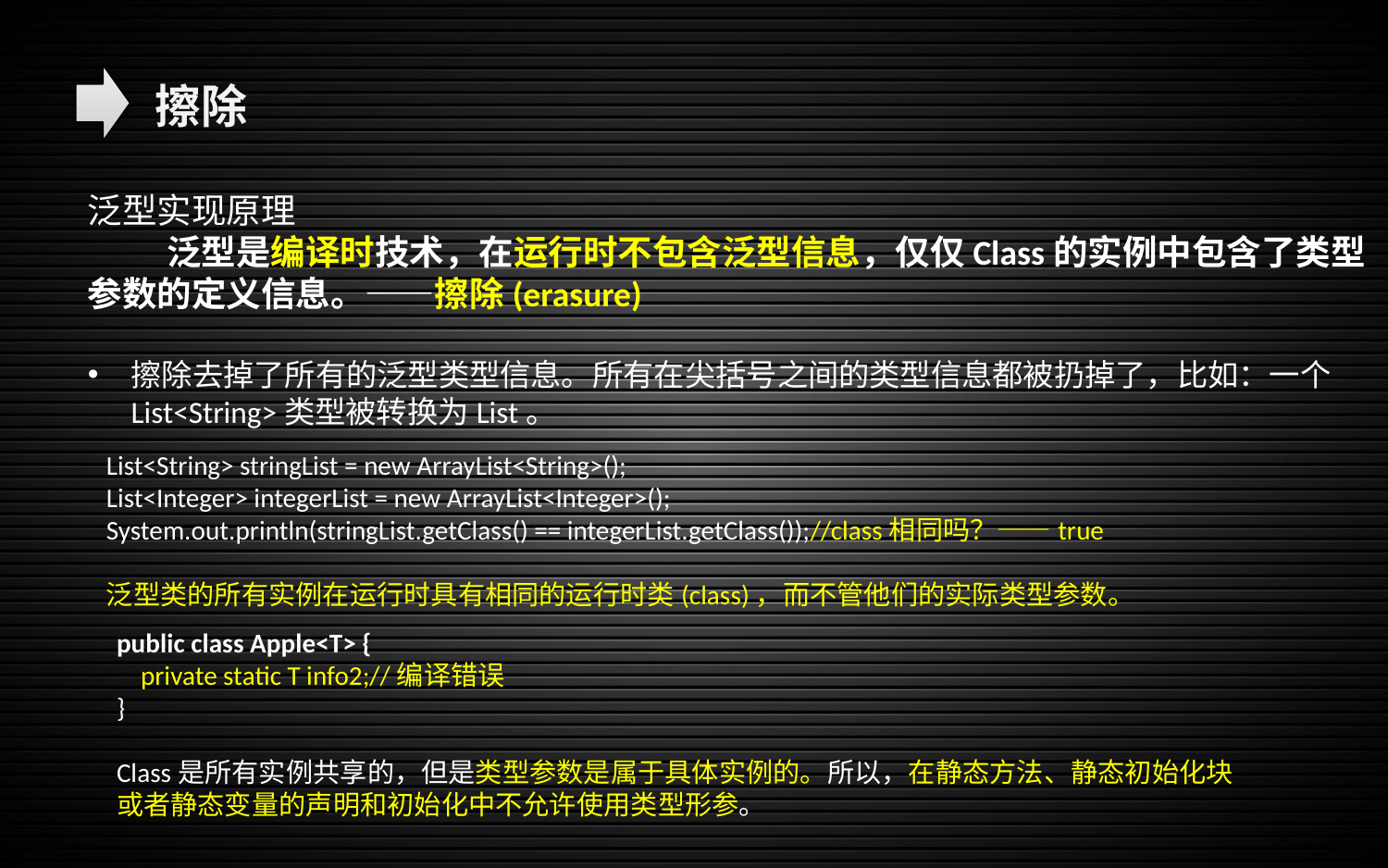

擦除
泛型实现原理
         泛型是编译时技术，在运行时不包含泛型信息，仅仅Class的实例中包含了类型参数的定义信息。——擦除(erasure)

擦除去掉了所有的泛型类型信息。所有在尖括号之间的类型信息都被扔掉了，比如：一个List<String>类型被转换为List。
List<String> stringList = new ArrayList<String>();
List<Integer> integerList = new ArrayList<Integer>();
System.out.println(stringList.getClass() == integerList.getClass());//class相同吗？——true

泛型类的所有实例在运行时具有相同的运行时类(class)，而不管他们的实际类型参数。
public class Apple<T> {
    private static T info2;//编译错误
}

Class是所有实例共享的，但是类型参数是属于具体实例的。所以，在静态方法、静态初始化块或者静态变量的声明和初始化中不允许使用类型形参。